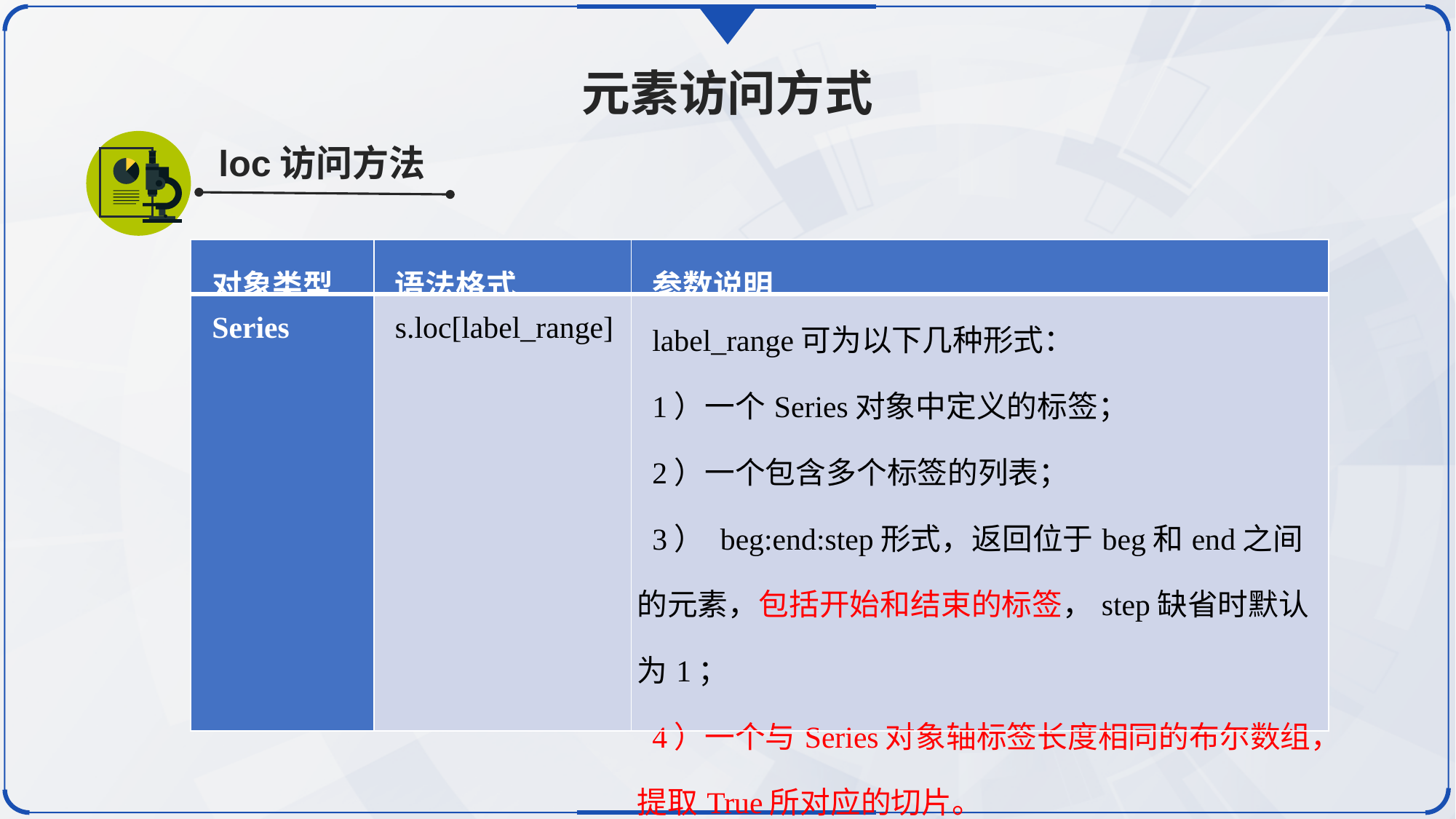

元素访问方式

loc访问方法
| 对象类型 | 语法格式 | 参数说明 |
| --- | --- | --- |
| Series | s.loc[label\_range] | label\_range可为以下几种形式： 1）一个Series对象中定义的标签； 2）一个包含多个标签的列表； 3） beg:end:step形式，返回位于beg和end之间的元素，包括开始和结束的标签，step缺省时默认为1； 4）一个与Series对象轴标签长度相同的布尔数组，提取True所对应的切片。 |